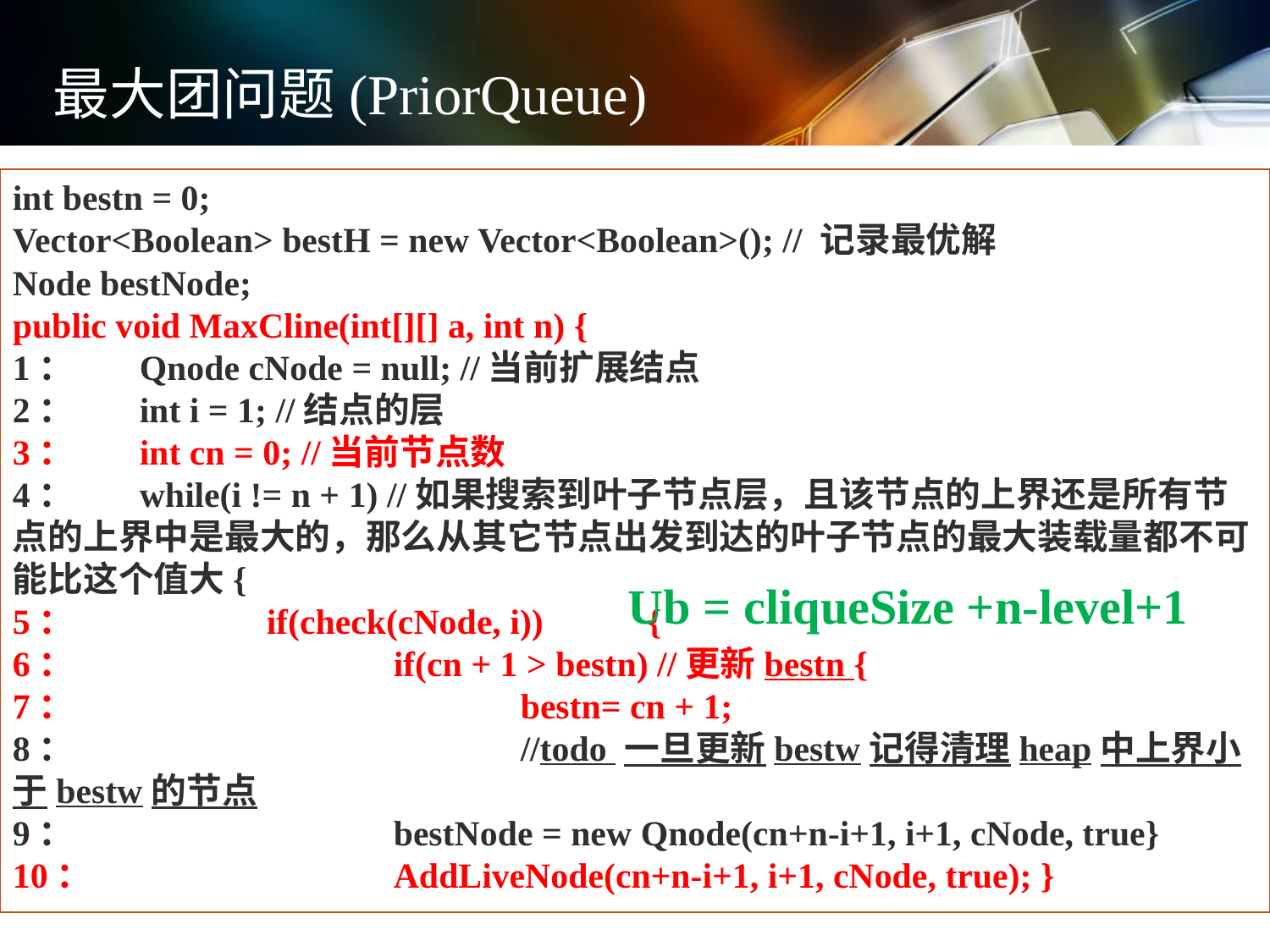

最大团问题(PriorQueue)

int bestn = 0;
Vector<Boolean> bestH = new Vector<Boolean>(); // 记录最优解
Node bestNode;
public void MaxCline(int[][] a, int n) {
1：	Qnode cNode = null; //当前扩展结点
2：	int i = 1; //结点的层
3：	int cn = 0; //当前节点数
4：	while(i != n + 1) //如果搜索到叶子节点层，且该节点的上界还是所有节点的上界中是最大的，那么从其它节点出发到达的叶子节点的最大装载量都不可能比这个值大{
5：		if(check(cNode, i))	{
6：			if(cn + 1 > bestn) //更新bestn {
7：				bestn= cn + 1;
8：				//todo 一旦更新bestw记得清理heap中上界小于bestw的节点
9：			bestNode = new Qnode(cn+n-i+1, i+1, cNode, true}
10：			AddLiveNode(cn+n-i+1, i+1, cNode, true); }

Ub = cliqueSize +n-level+1